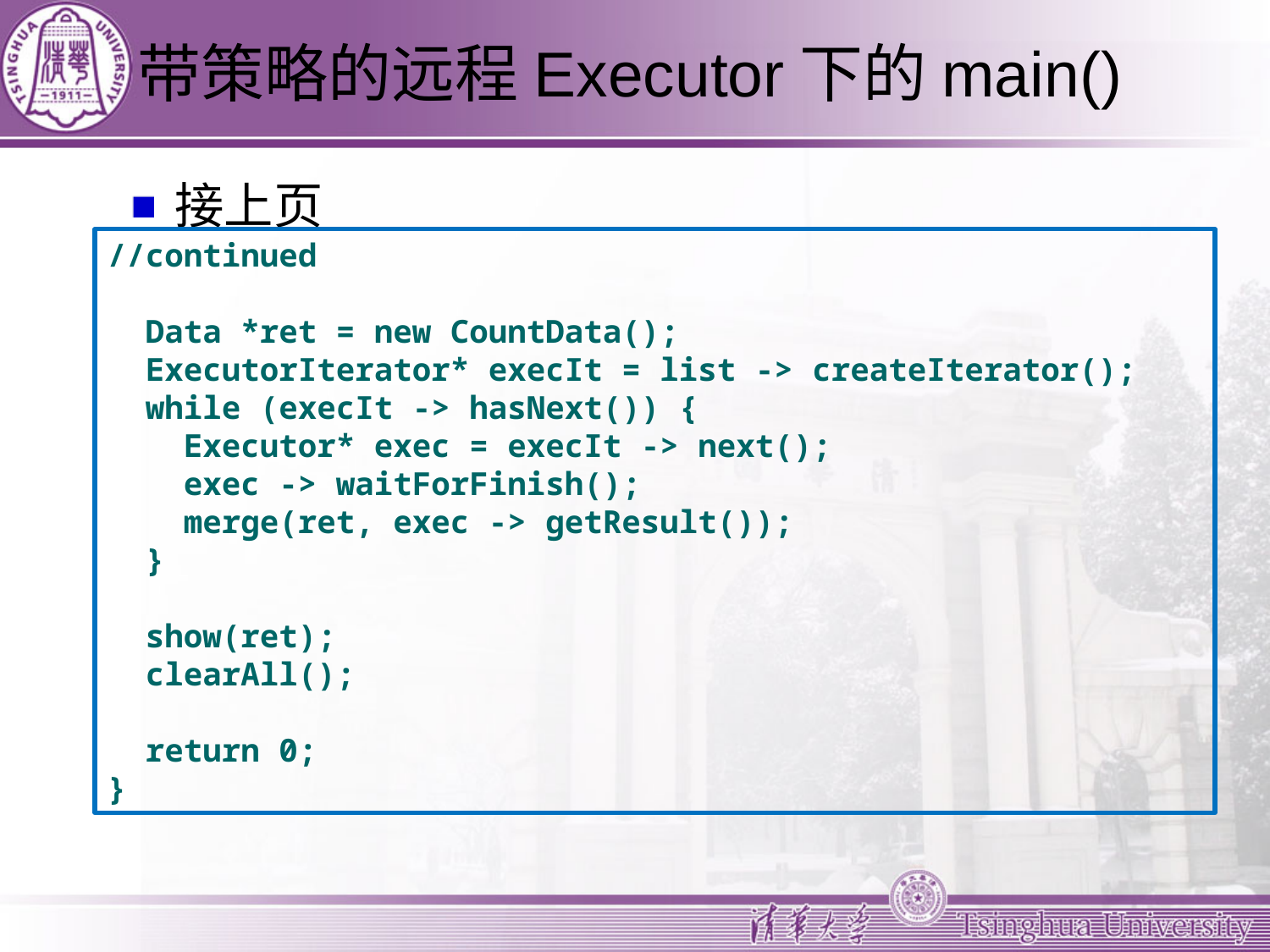

# 带策略的远程Executor下的main()
接上页
//continued

  Data *ret = new CountData();
  ExecutorIterator* execIt = list -> createIterator();
  while (execIt -> hasNext()) {
    Executor* exec = execIt -> next();
    exec -> waitForFinish();
    merge(ret, exec -> getResult());
  }

  show(ret);
  clearAll();

  return 0;
}